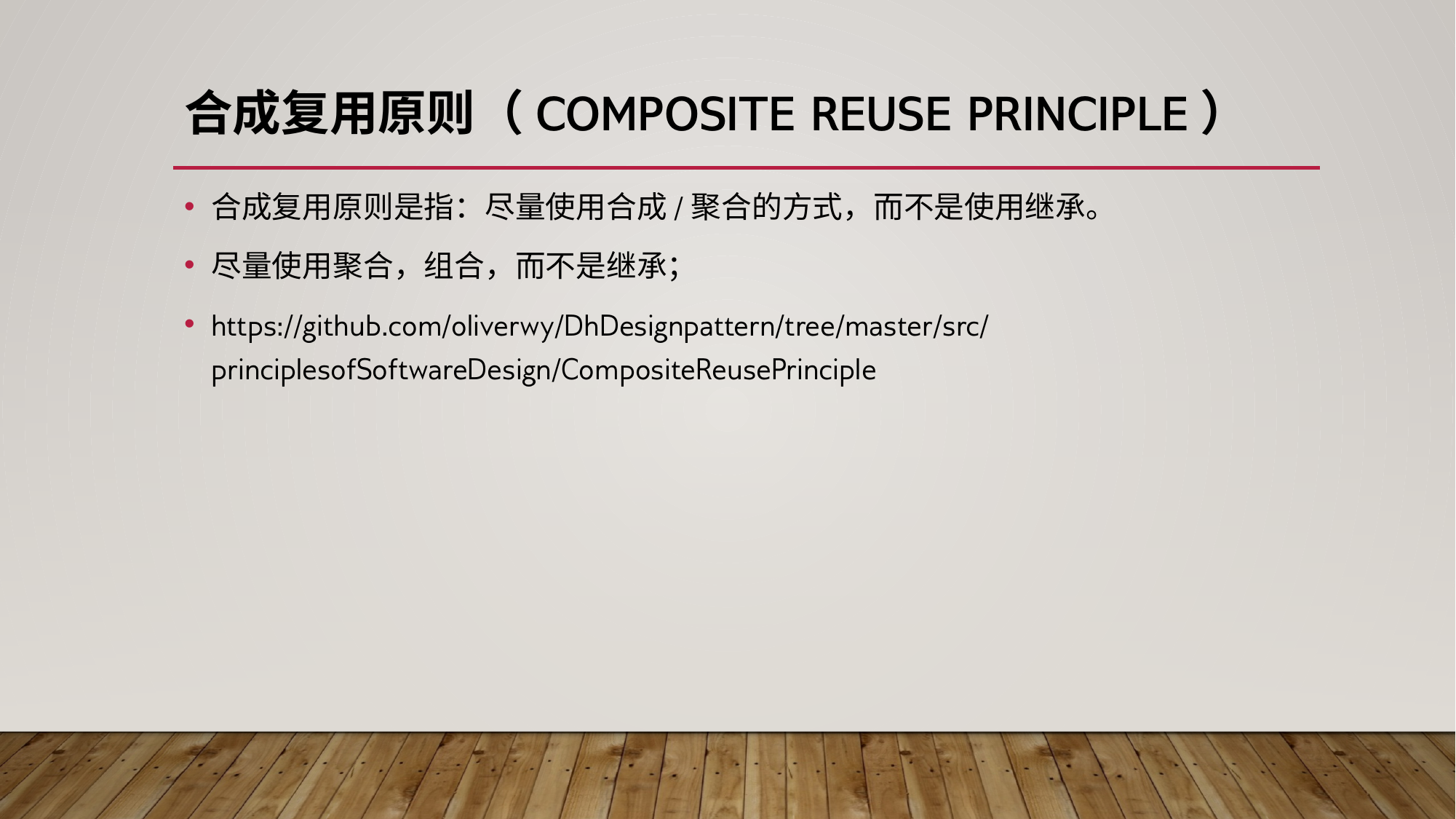

# 合成复用原则（Composite Reuse Principle）
合成复用原则是指：尽量使用合成/聚合的方式，而不是使用继承。
尽量使用聚合，组合，而不是继承；
https://github.com/oliverwy/DhDesignpattern/tree/master/src/principlesofSoftwareDesign/CompositeReusePrinciple